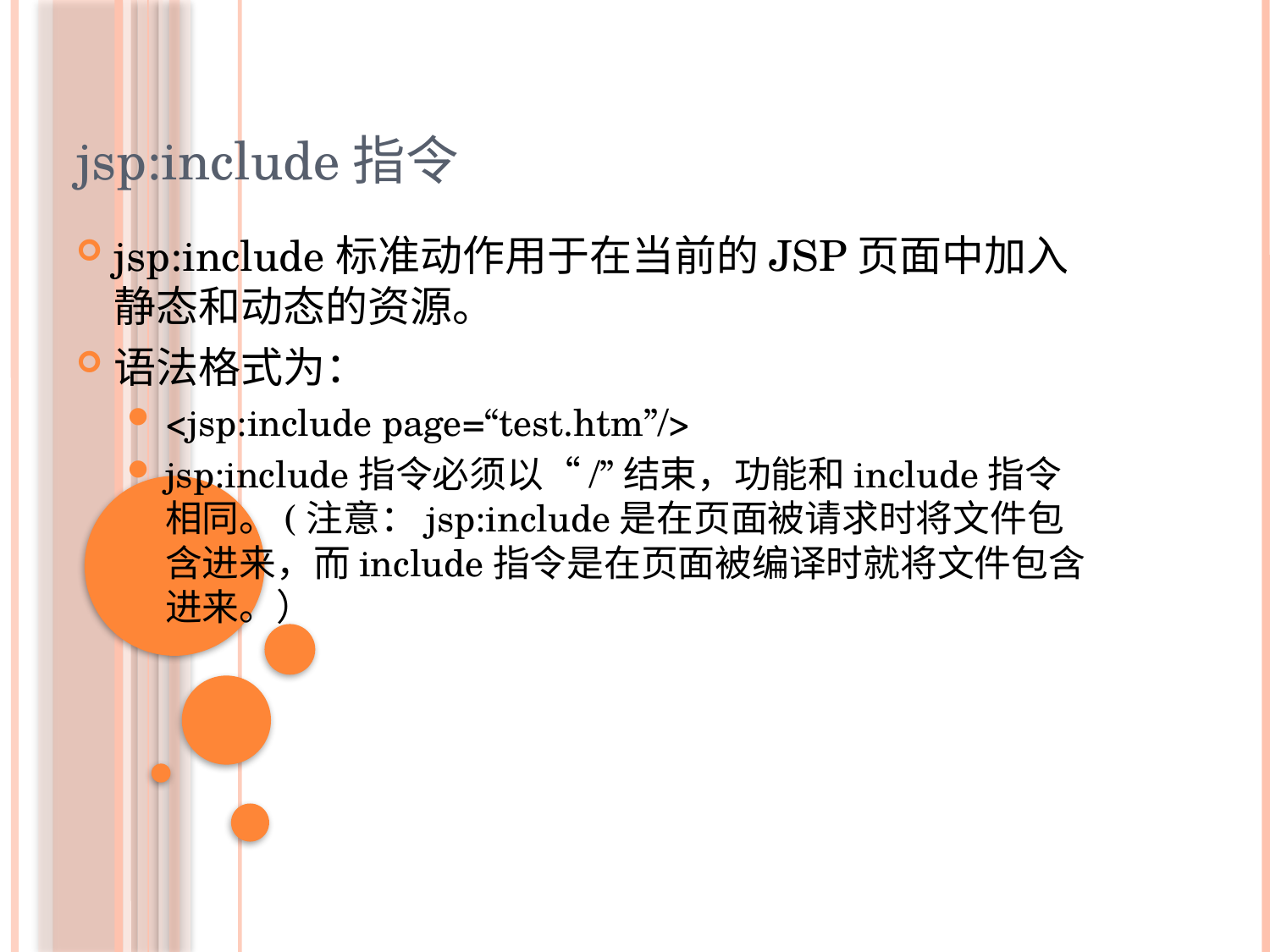

jsp:include指令
jsp:include标准动作用于在当前的JSP页面中加入静态和动态的资源。
语法格式为：
<jsp:include page=“test.htm”/>
jsp:include指令必须以“/”结束，功能和include指令相同。(注意：jsp:include是在页面被请求时将文件包含进来，而include指令是在页面被编译时就将文件包含进来。）